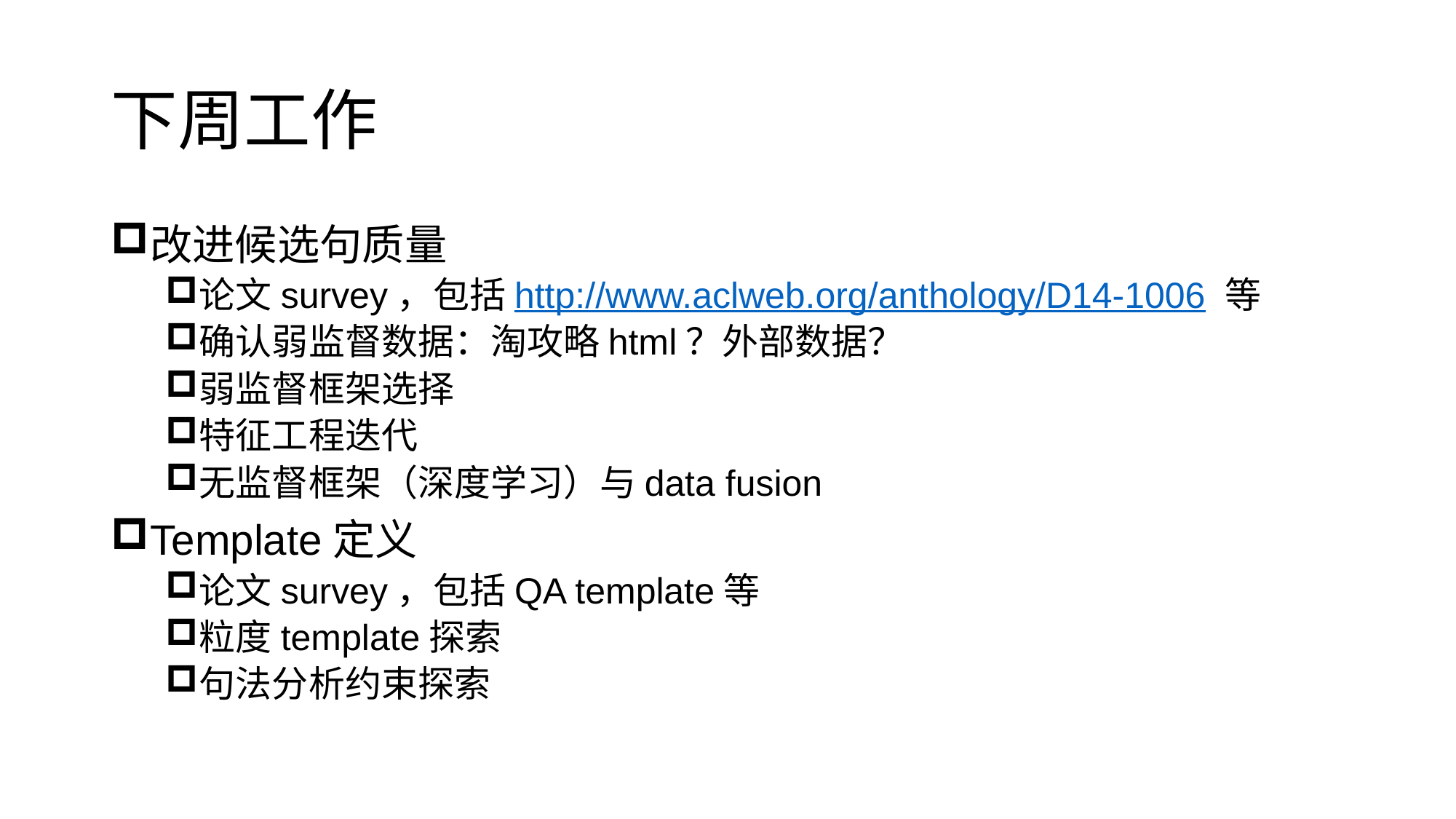

# 下周工作
改进候选句质量
论文survey，包括http://www.aclweb.org/anthology/D14-1006 等
确认弱监督数据：淘攻略html？外部数据？
弱监督框架选择
特征工程迭代
无监督框架（深度学习）与data fusion
Template定义
论文survey，包括QA template等
粒度template探索
句法分析约束探索